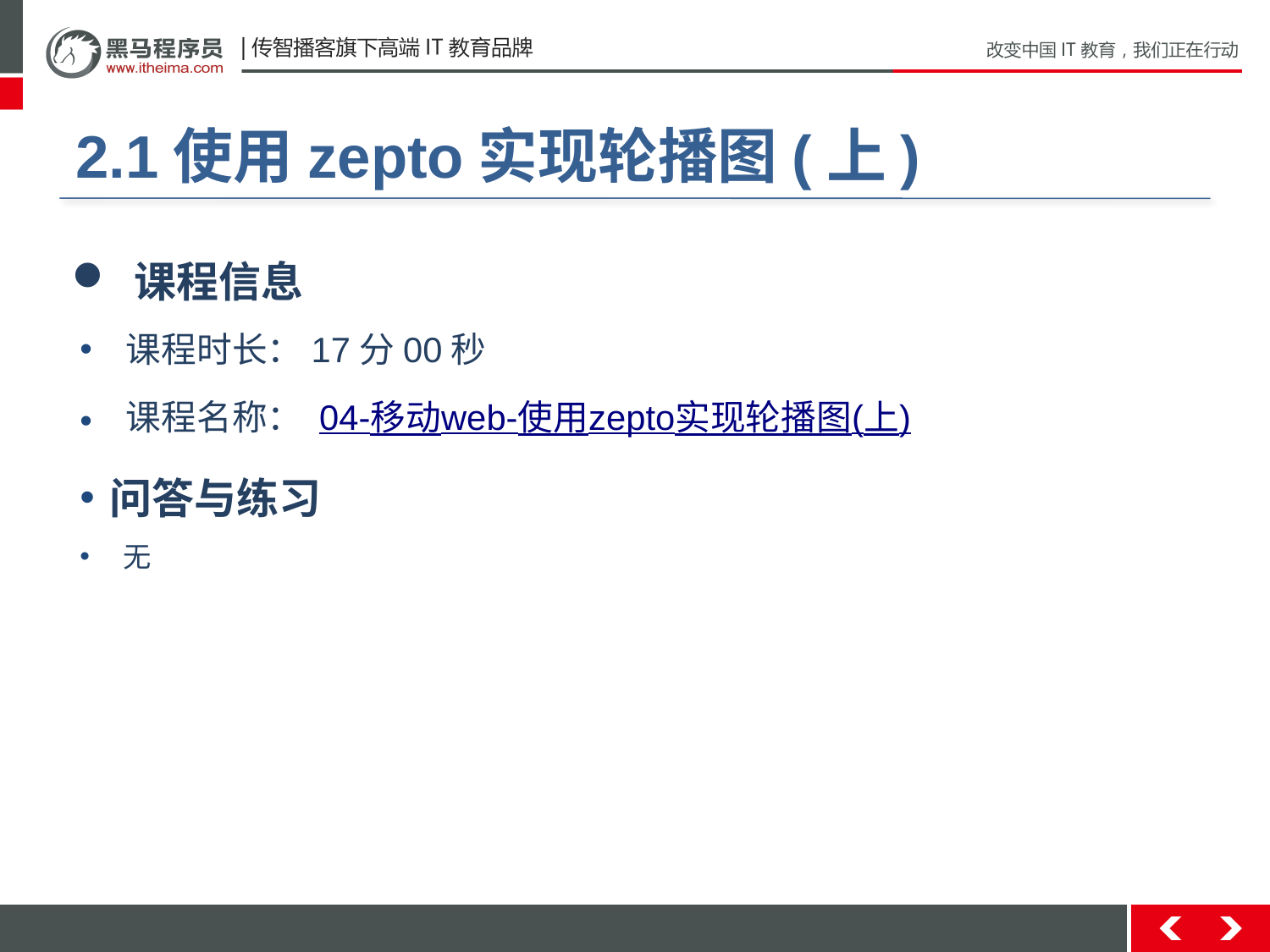

#
2.1使用zepto实现轮播图(上)
 课程信息
 课程时长：17分00秒
 课程名称： 04-移动web-使用zepto实现轮播图(上)
问答与练习
 无